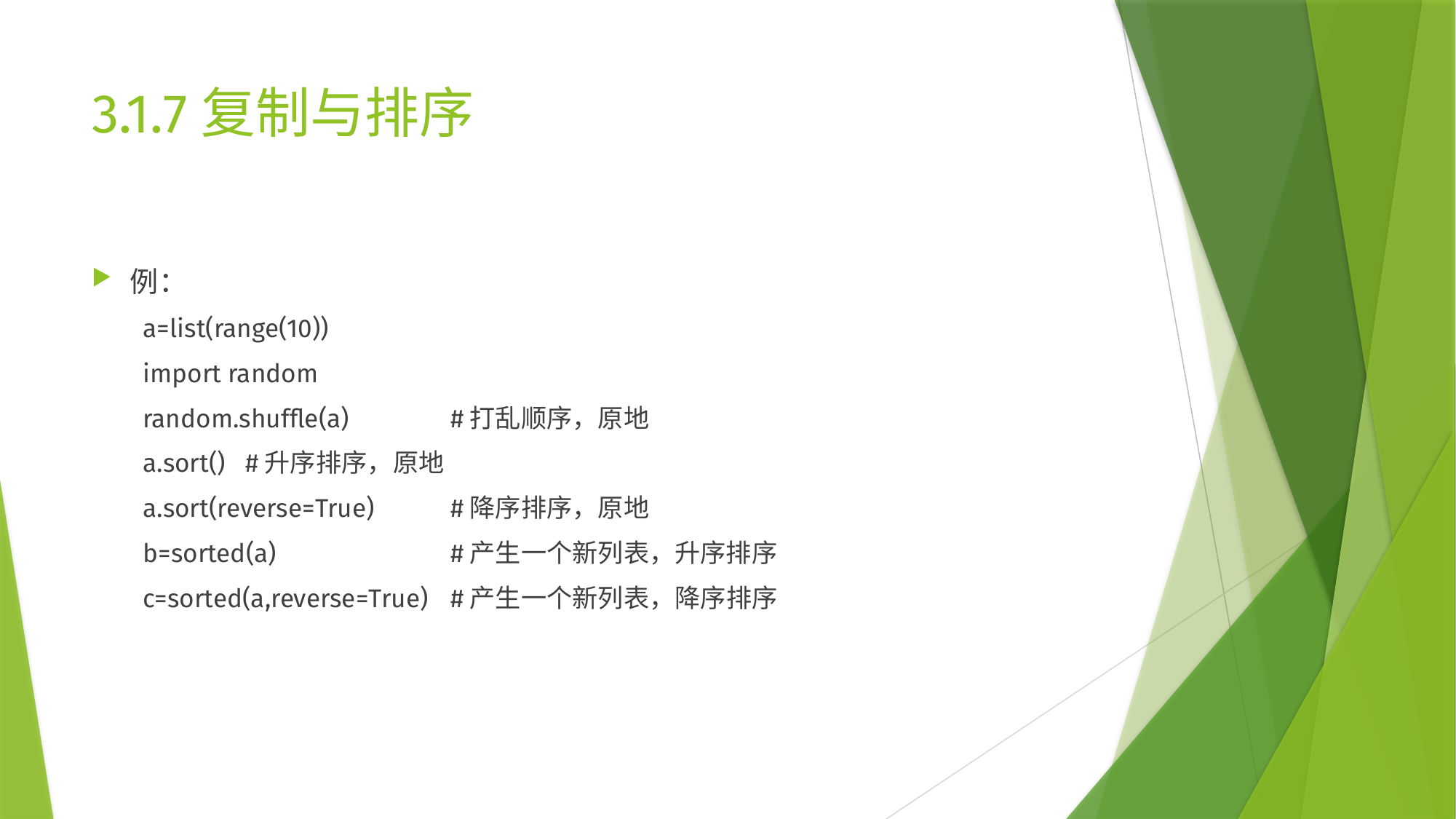

# 3.1.7	复制与排序
例：
a=list(range(10))
import random
random.shuffle(a)						#打乱顺序，原地
a.sort()									#升序排序，原地
a.sort(reverse=True)						#降序排序，原地
b=sorted(a)								#产生一个新列表，升序排序
c=sorted(a,reverse=True) 					#产生一个新列表，降序排序